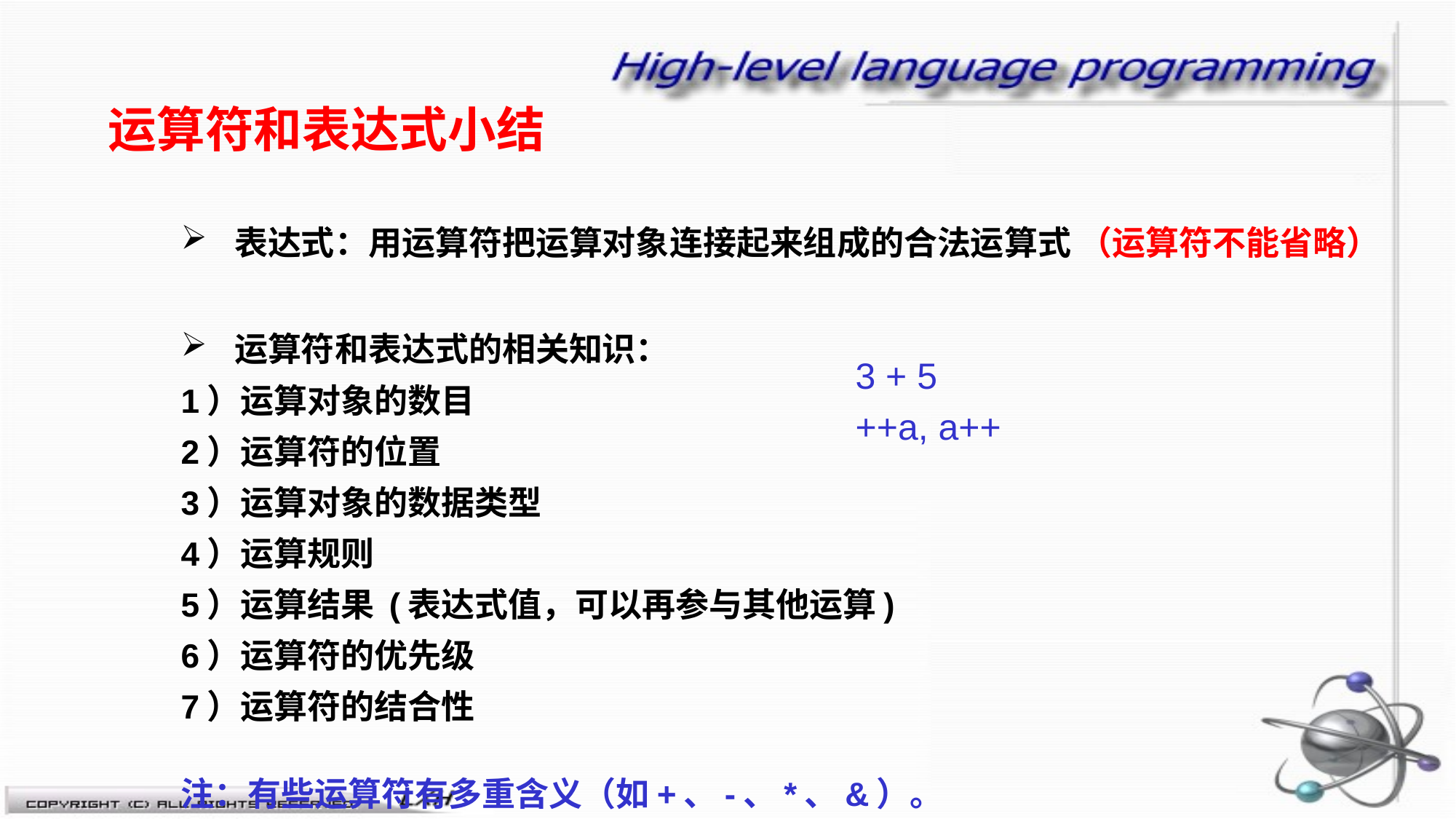

运算符和表达式小结
表达式：用运算符把运算对象连接起来组成的合法运算式 （运算符不能省略）

运算符和表达式的相关知识：
1）运算对象的数目
2）运算符的位置
3）运算对象的数据类型
4）运算规则
5）运算结果 (表达式值，可以再参与其他运算)
6）运算符的优先级
7）运算符的结合性

注：有些运算符有多重含义（如+、-、*、&）。
3 + 5
++a, a++